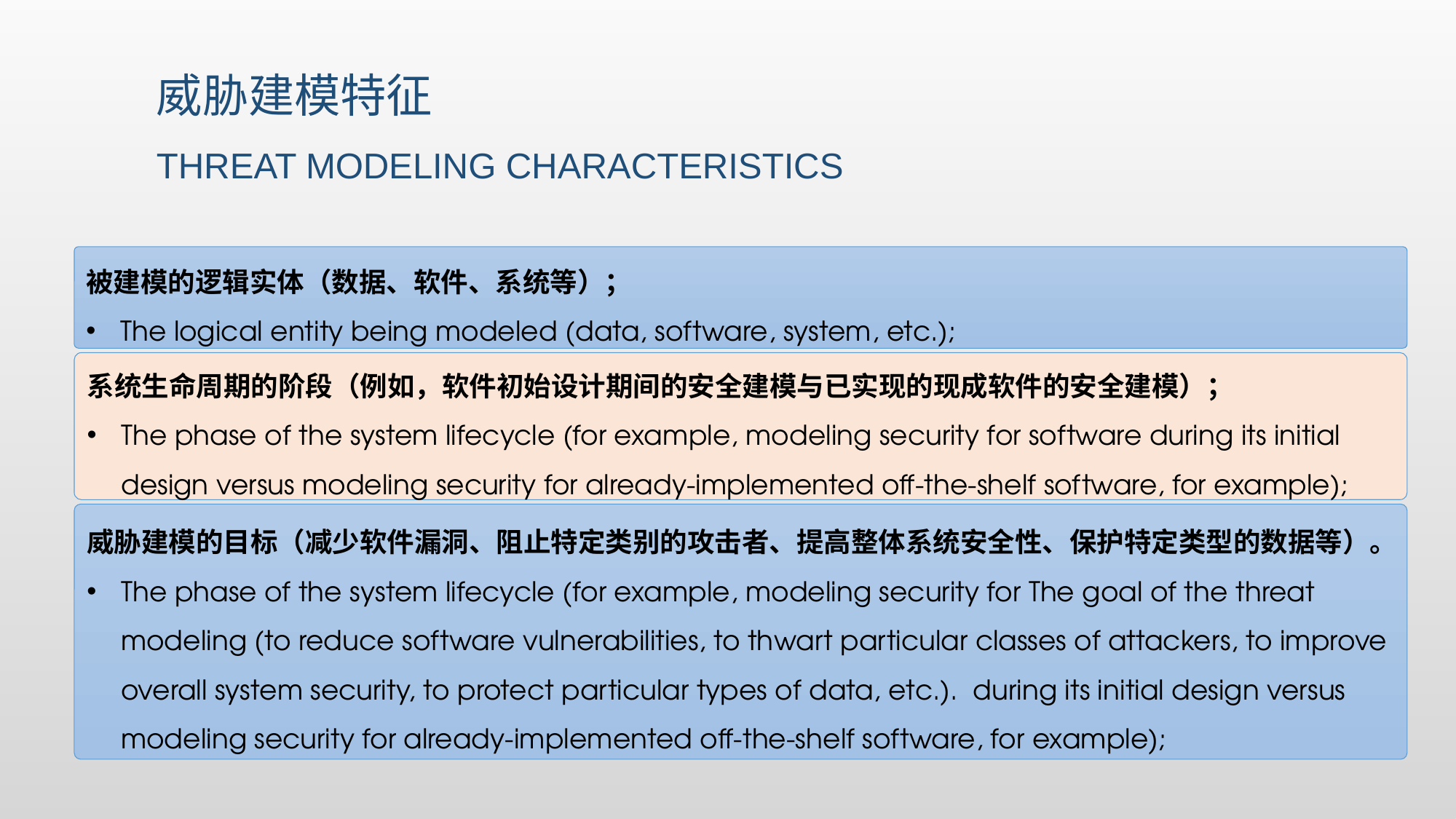

# 威胁建模特征 Threat modeling characteristics
被建模的逻辑实体（数据、软件、系统等）；
The logical entity being modeled (data, software, system, etc.);
系统生命周期的阶段（例如，软件初始设计期间的安全建模与已实现的现成软件的安全建模）；
The phase of the system lifecycle (for example, modeling security for software during its initial design versus modeling security for already-implemented off-the-shelf software, for example);
威胁建模的目标（减少软件漏洞、阻止特定类别的攻击者、提高整体系统安全性、保护特定类型的数据等）。
The phase of the system lifecycle (for example, modeling security for The goal of the threat modeling (to reduce software vulnerabilities, to thwart particular classes of attackers, to improve overall system security, to protect particular types of data, etc.).  during its initial design versus modeling security for already-implemented off-the-shelf software, for example);